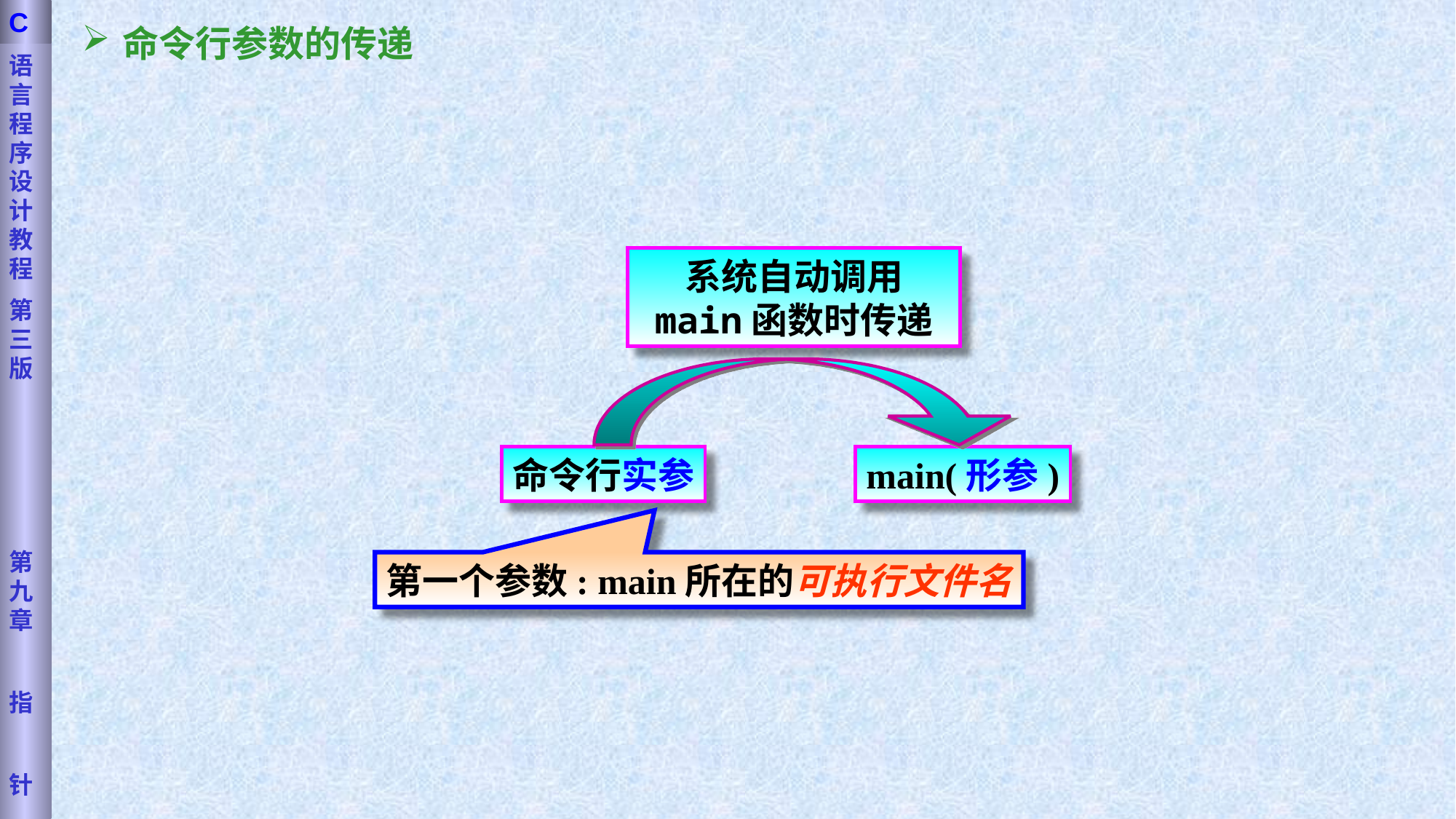

语言程序设计教程
第三版

第九章

指

针
C
命令行参数的传递
系统自动调用
main函数时传递

命令行实参
main(形参)
第一个参数: main所在的可执行文件名